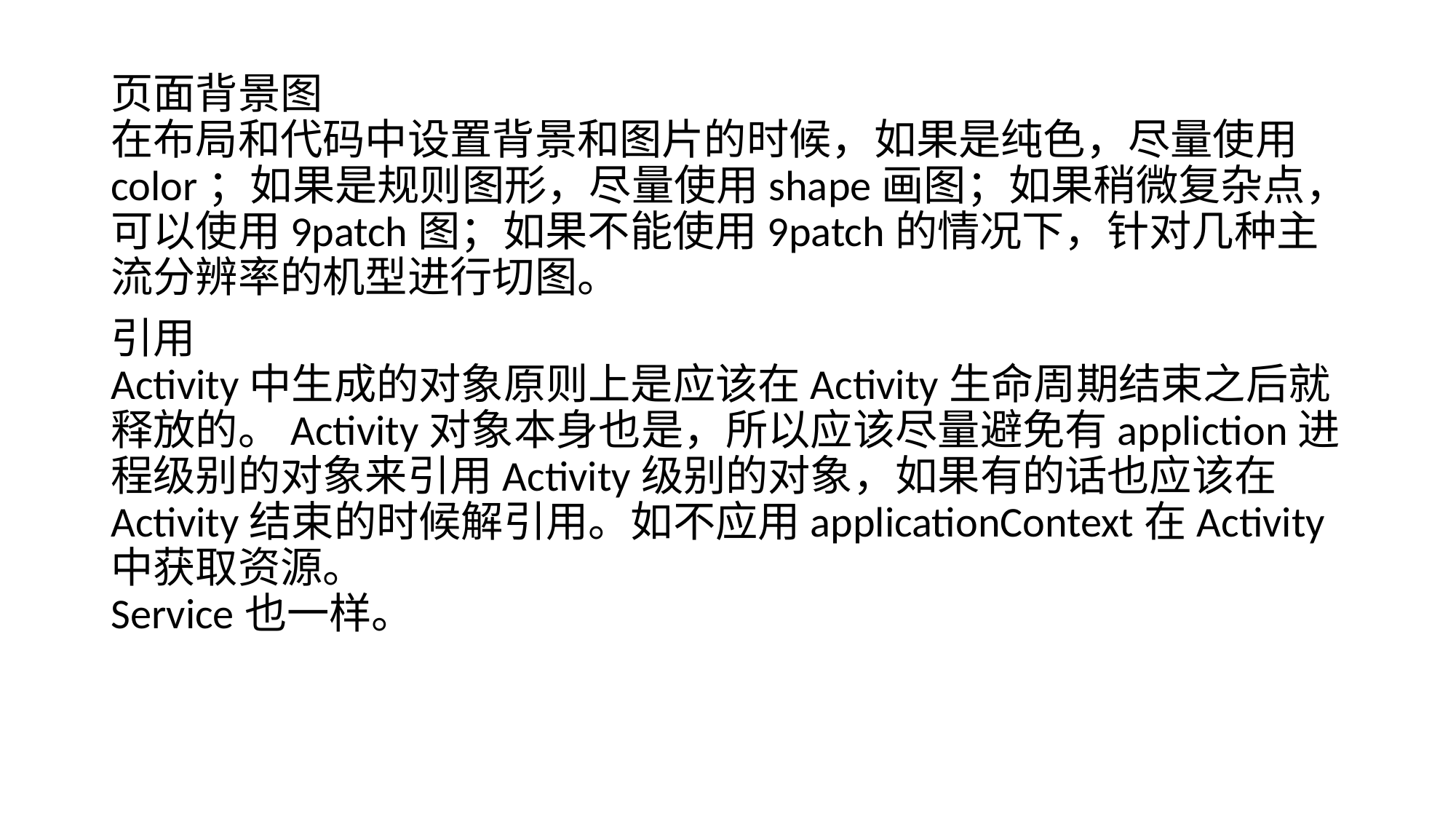

页面背景图
在布局和代码中设置背景和图片的时候，如果是纯色，尽量使用color；如果是规则图形，尽量使用shape画图；如果稍微复杂点，可以使用9patch图；如果不能使用9patch的情况下，针对几种主流分辨率的机型进行切图。
引用
Activity中生成的对象原则上是应该在Activity生命周期结束之后就释放的。Activity对象本身也是，所以应该尽量避免有appliction进程级别的对象来引用Activity级别的对象，如果有的话也应该在Activity结束的时候解引用。如不应用applicationContext在Activity中获取资源。
Service也一样。